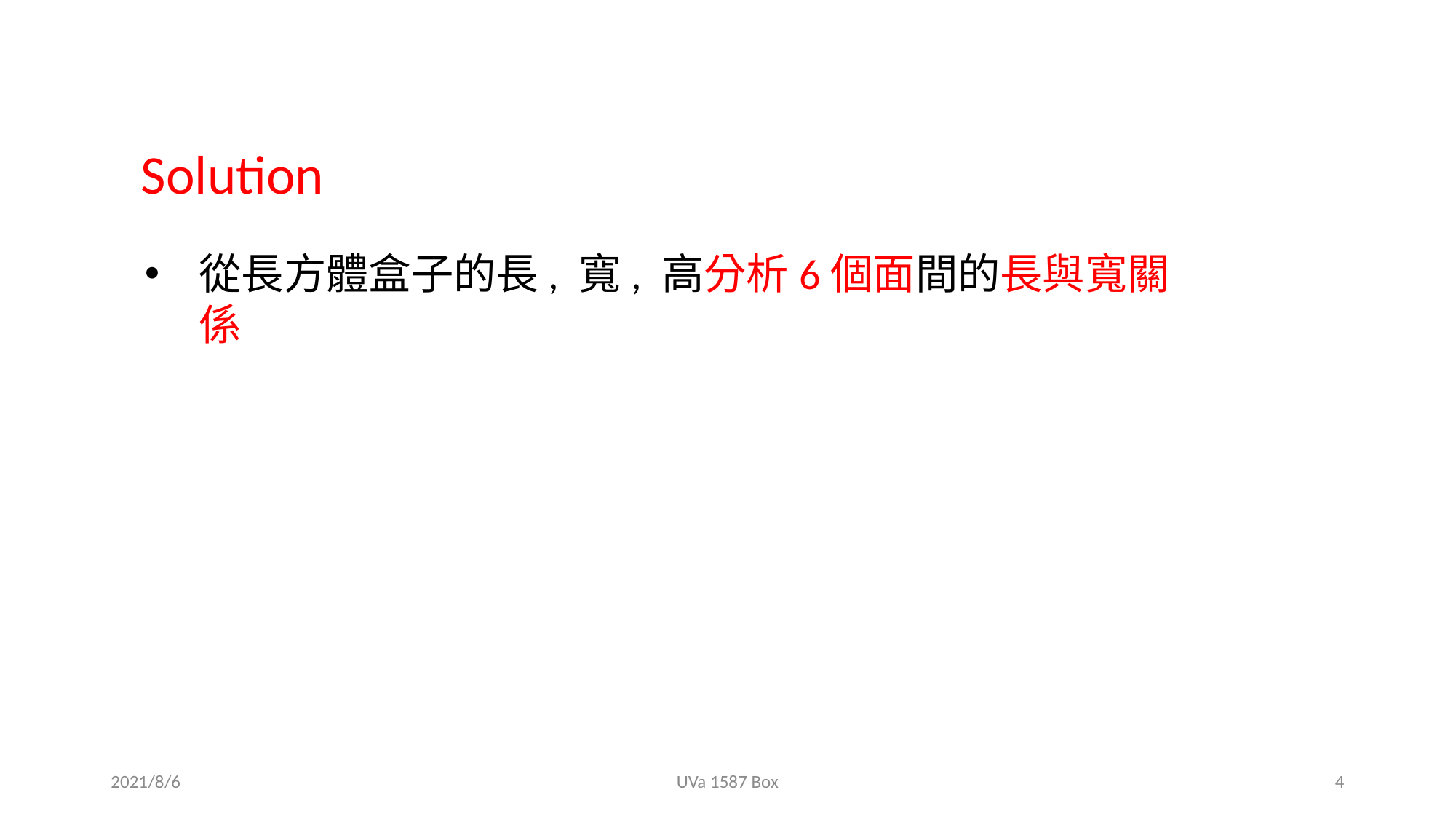

Solution
從長方體盒子的長, 寬, 高分析6個面間的長與寬關係
2021/8/6
UVa 1587 Box
4